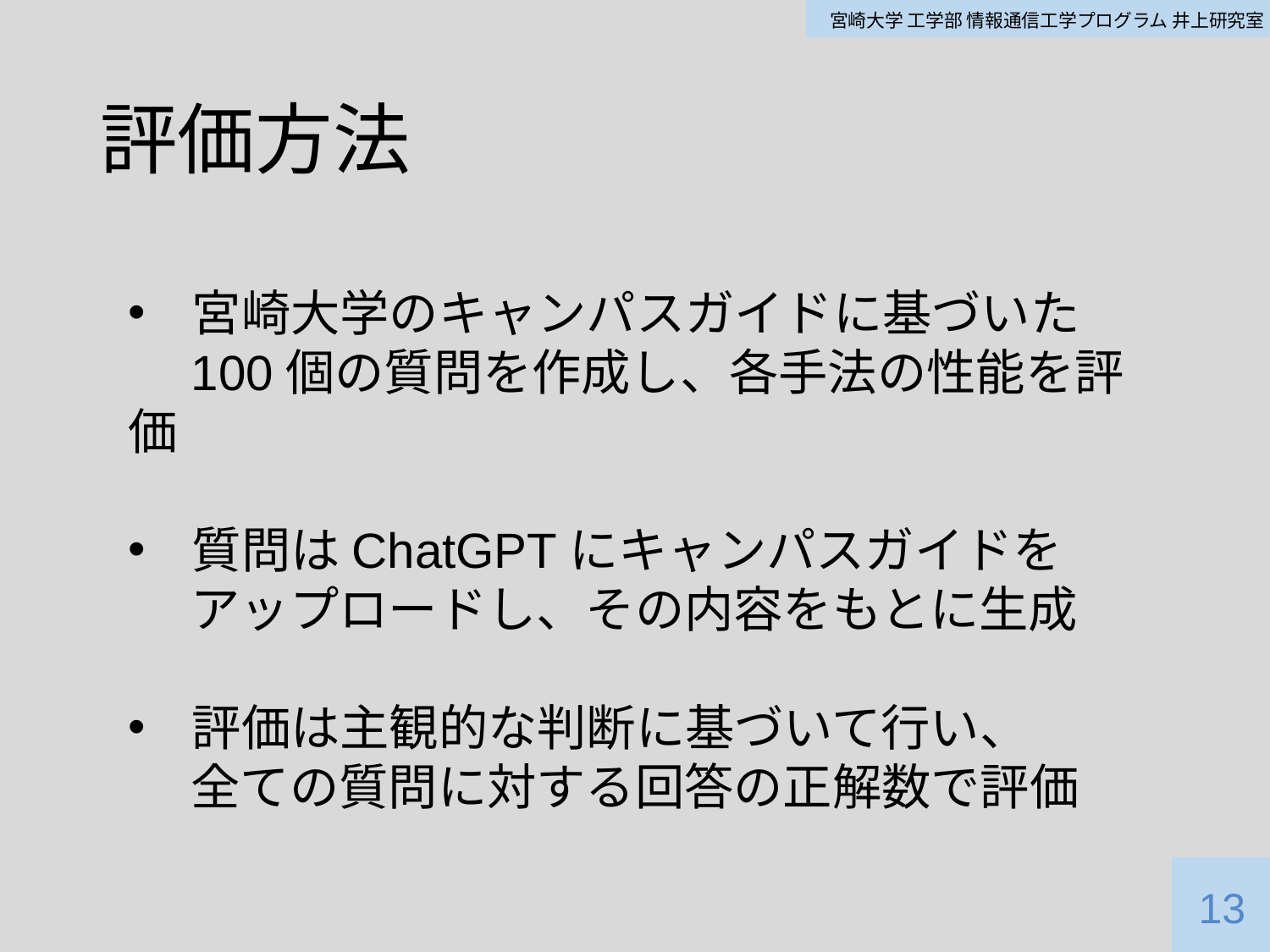

# 評価方法
宮崎大学のキャンパスガイドに基づいた
100個の質問を作成し、各手法の性能を評価

質問はChatGPTにキャンパスガイドを
アップロードし、その内容をもとに生成

評価は主観的な判断に基づいて行い、
全ての質問に対する回答の正解数で評価
13